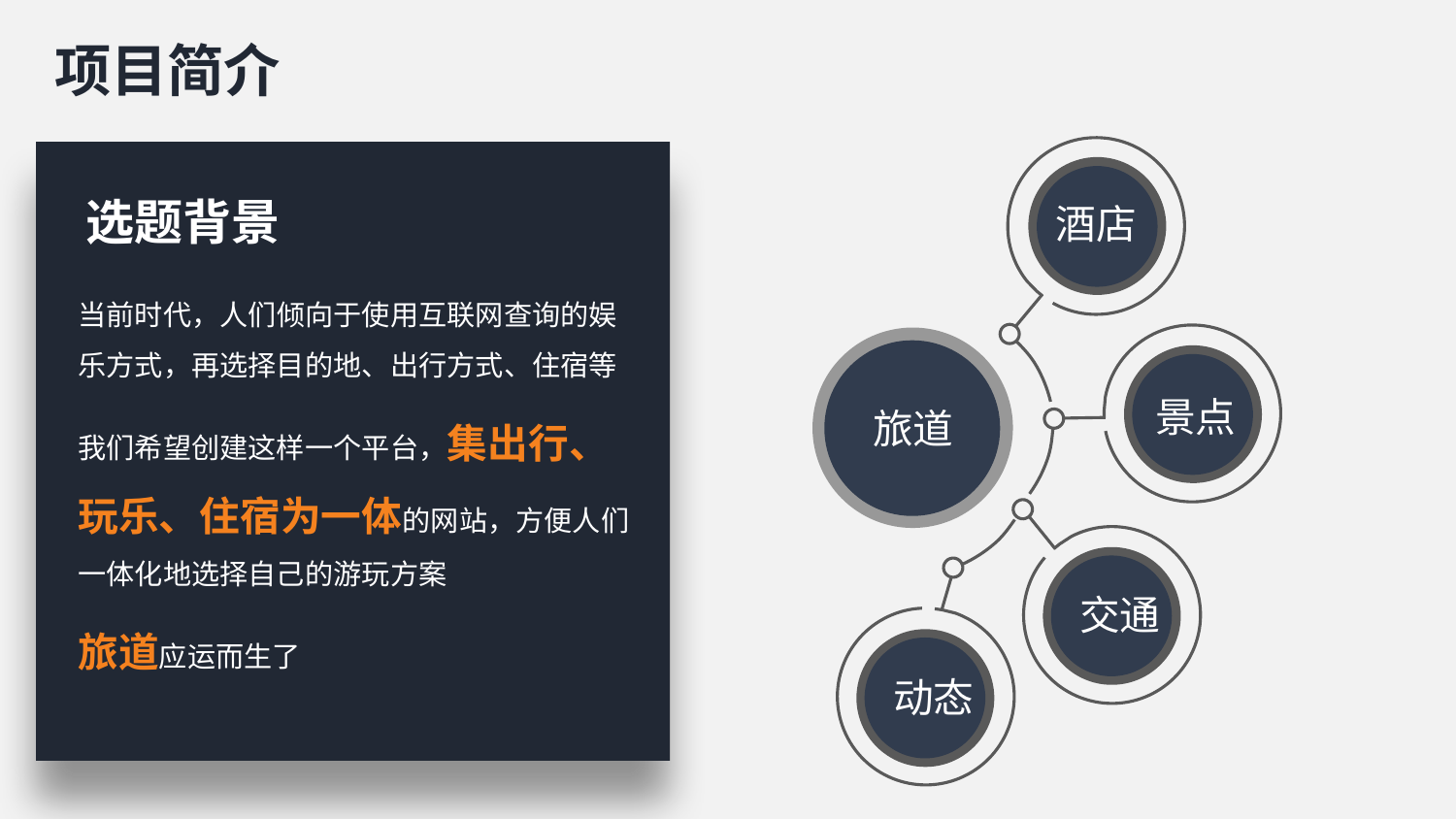

项目简介

选题背景
酒店
当前时代，人们倾向于使用互联网查询的娱乐方式，再选择目的地、出行方式、住宿等
我们希望创建这样一个平台，集出行、玩乐、住宿为一体的网站，方便人们一体化地选择自己的游玩方案
旅道应运而生了

景点
旅道

交通

动态